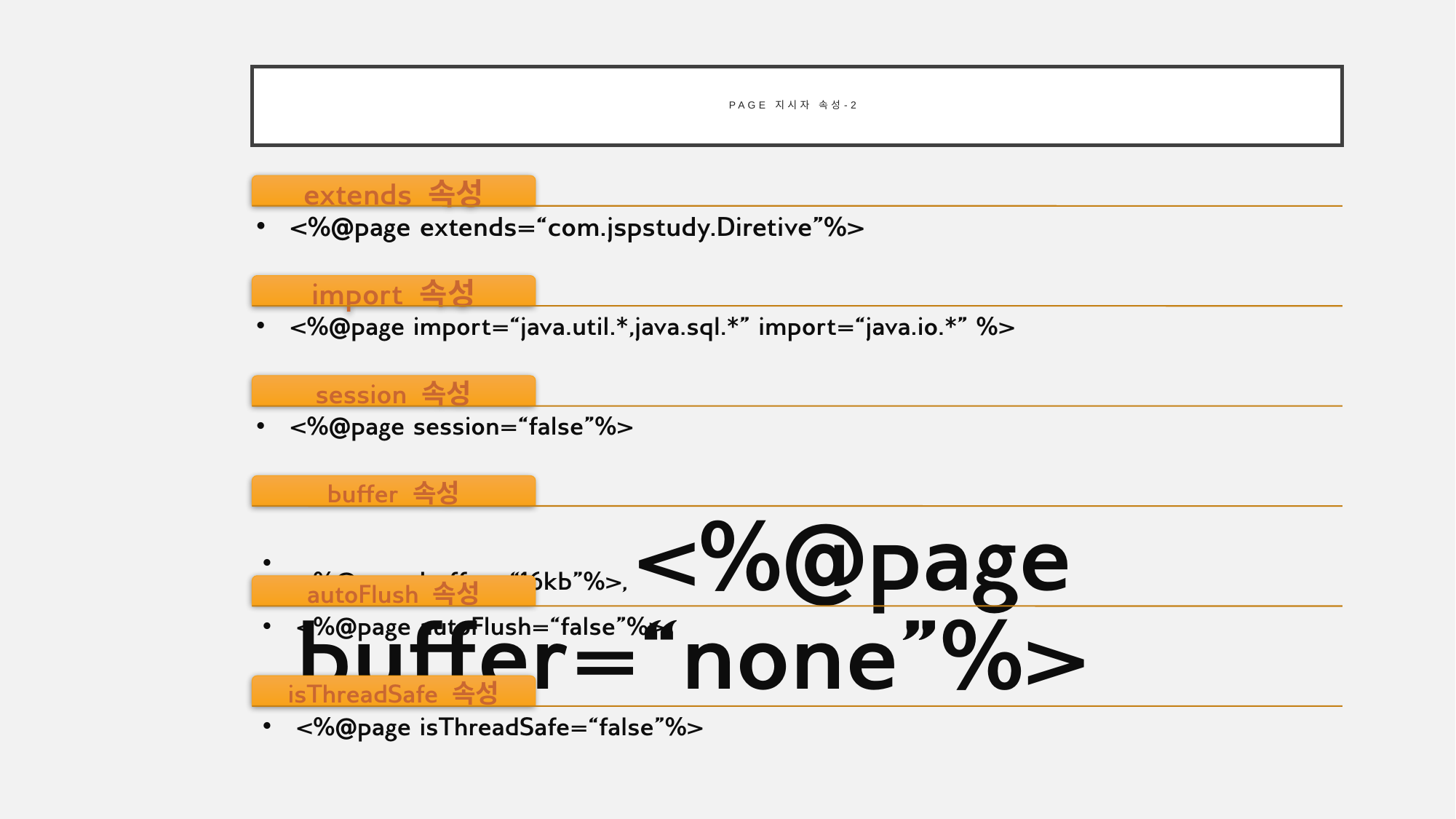

# page 지시자 속성-2
extends 속성
<%@page extends=“com.jspstudy.Diretive”%>
import 속성
<%@page import=“java.util.*,java.sql.*” import=“java.io.*” %>
session 속성
<%@page session=“false”%>
buffer 속성
isThreadSafe 속성
<%@page autoFlush=“false”%>
<%@page isThreadSafe=“false”%>